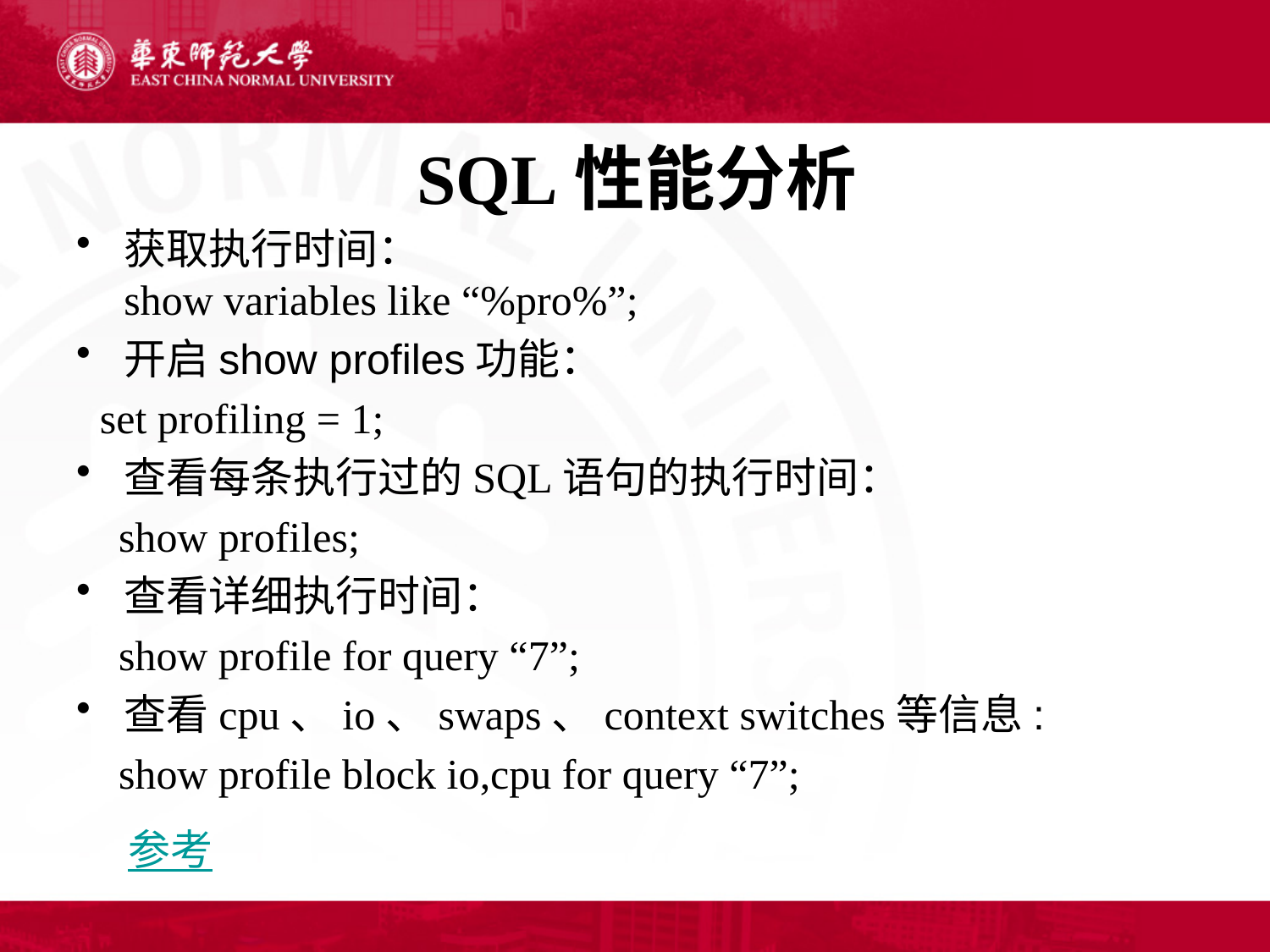

# SQL性能分析
获取执行时间：
show variables like “%pro%”;
开启show profiles功能：
  set profiling = 1;
查看每条执行过的SQL语句的执行时间：
    show profiles;
查看详细执行时间：
    show profile for query “7”;
查看cpu、io、swaps、context switches等信息:
    show profile block io,cpu for query “7”;
   参考